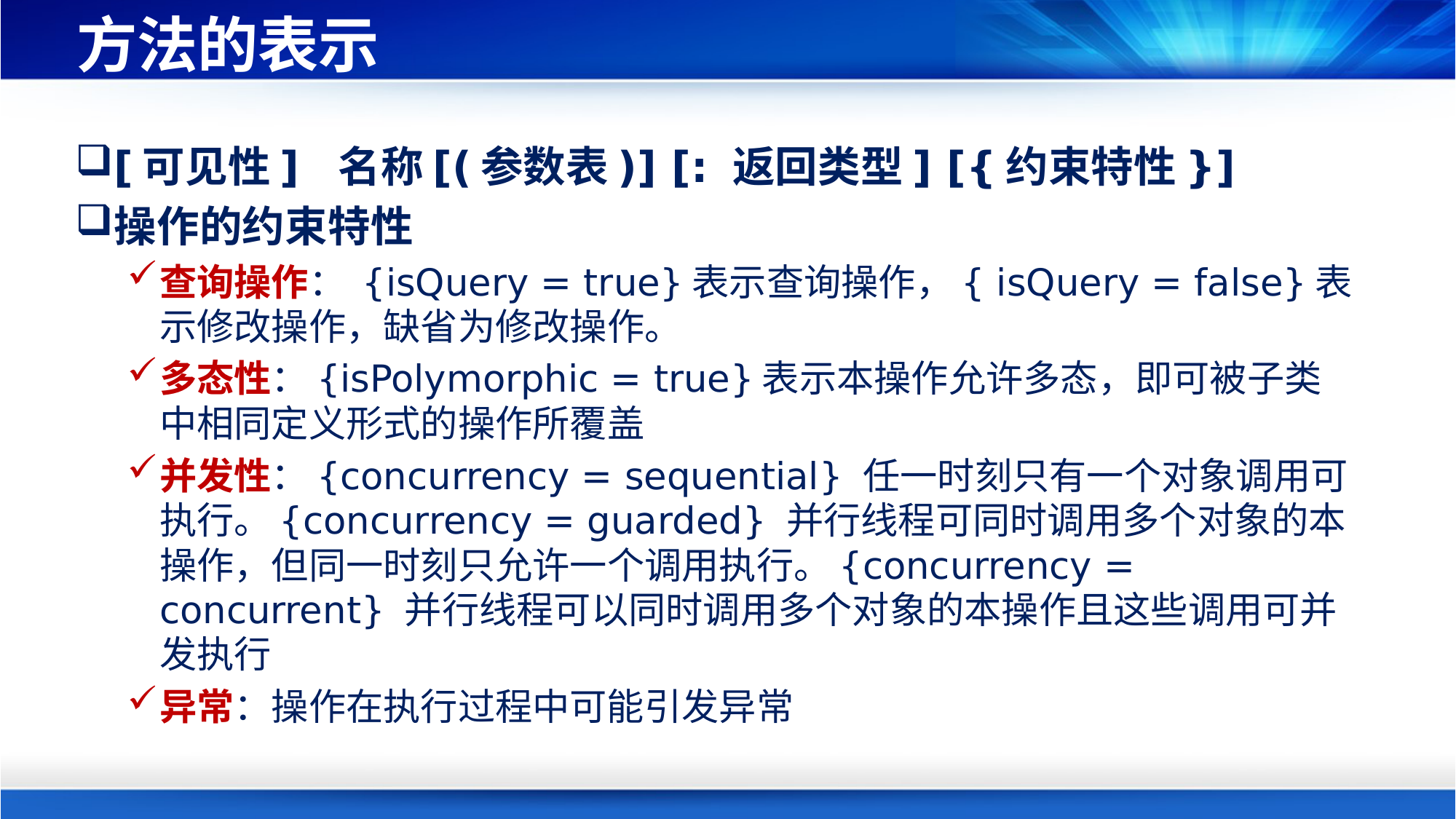

# 方法的表示
[可见性]  名称[(参数表)] [: 返回类型] [{约束特性}]
操作的约束特性
查询操作： {isQuery = true}表示查询操作，{ isQuery = false}表示修改操作，缺省为修改操作。
多态性：{isPolymorphic = true}表示本操作允许多态，即可被子类中相同定义形式的操作所覆盖
并发性：{concurrency = sequential} 任一时刻只有一个对象调用可执行。{concurrency = guarded} 并行线程可同时调用多个对象的本操作，但同一时刻只允许一个调用执行。{concurrency = concurrent} 并行线程可以同时调用多个对象的本操作且这些调用可并发执行
异常：操作在执行过程中可能引发异常